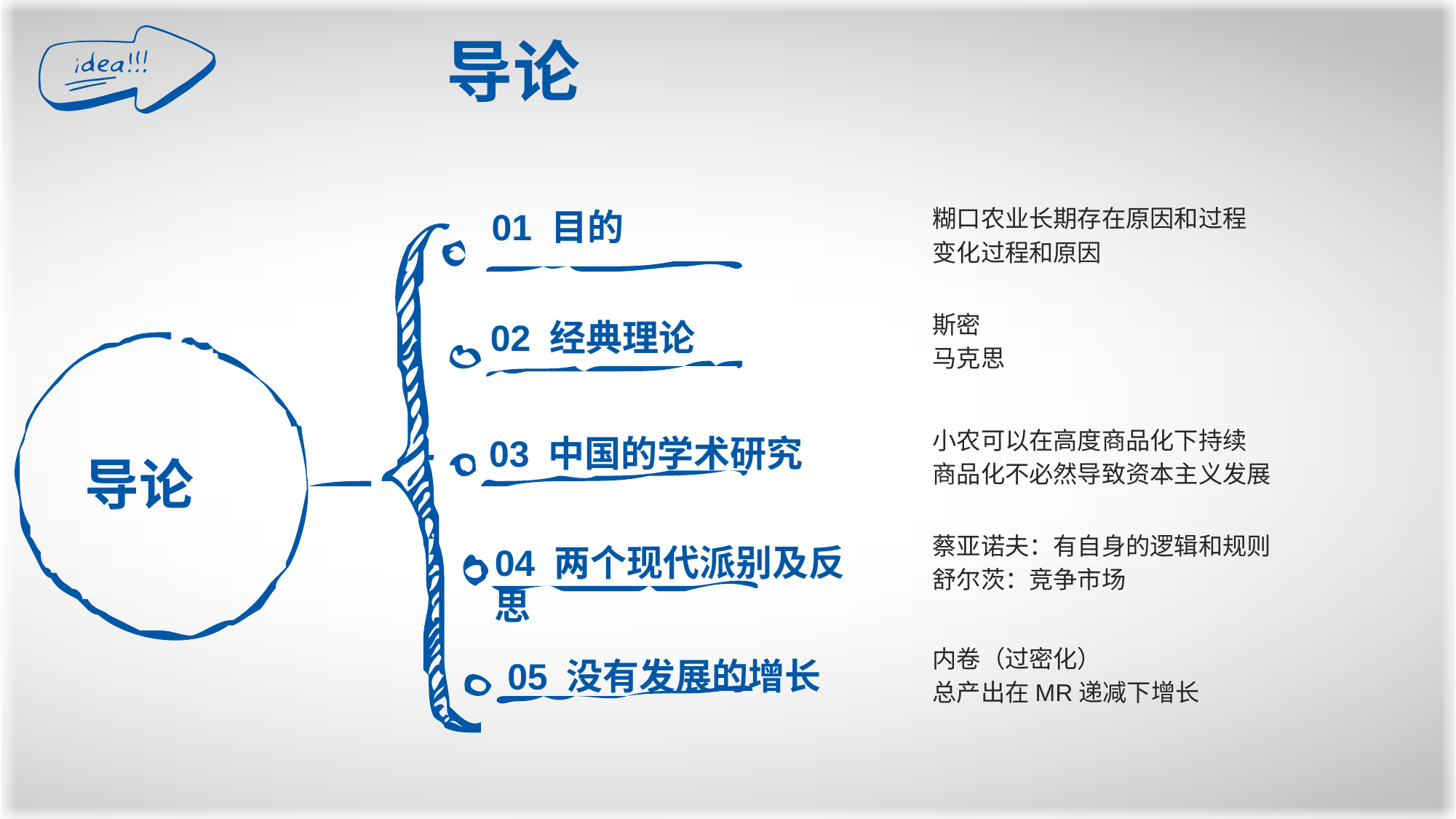

导论
糊口农业长期存在原因和过程
变化过程和原因
01 目的

斯密
马克思
02 经典理论

导论

小农可以在高度商品化下持续
商品化不必然导致资本主义发展
03 中国的学术研究

蔡亚诺夫：有自身的逻辑和规则
舒尔茨：竞争市场
04 两个现代派别及反思

内卷（过密化）
总产出在MR递减下增长
05 没有发展的增长